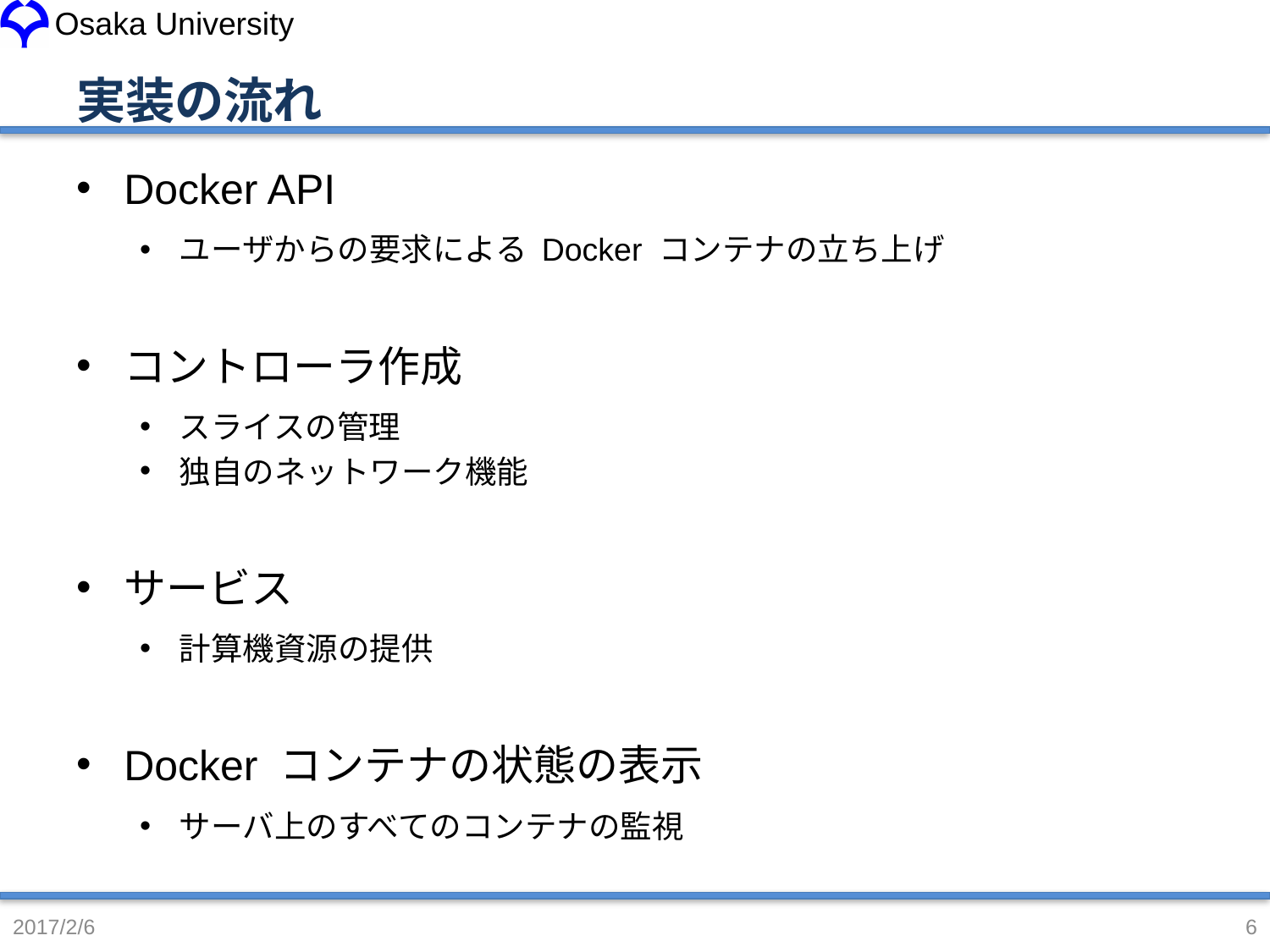

# 実装の流れ
Docker API
ユーザからの要求による Docker コンテナの立ち上げ

コントローラ作成
スライスの管理
独自のネットワーク機能

サービス
計算機資源の提供

Docker コンテナの状態の表示
サーバ上のすべてのコンテナの監視

2017/2/6
6